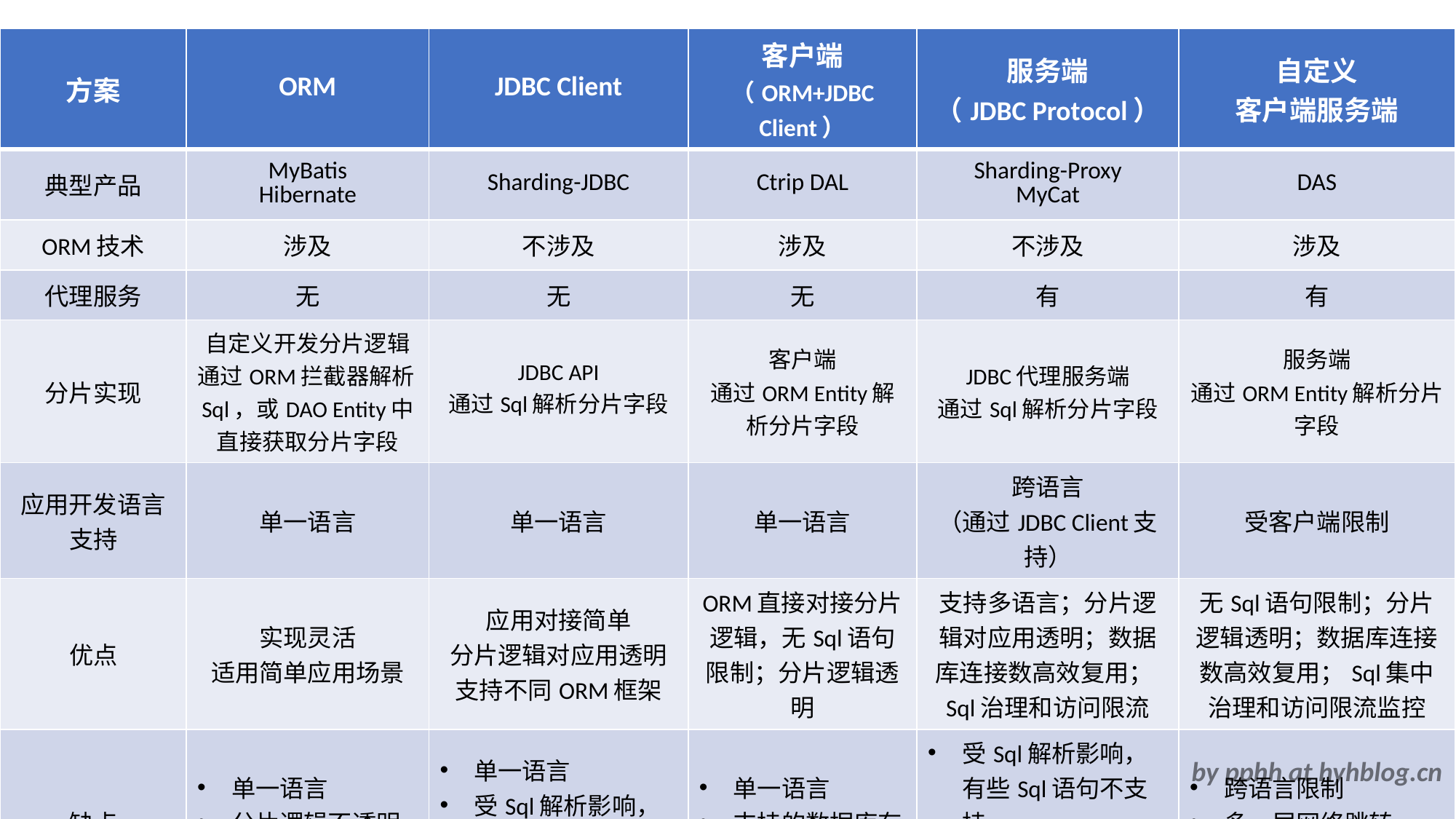

| 方案 | ORM | JDBC Client | 客户端 （ORM+JDBC Client） | 服务端 （JDBC Protocol） | 自定义 客户端服务端 |
| --- | --- | --- | --- | --- | --- |
| 典型产品 | MyBatis Hibernate | Sharding-JDBC | Ctrip DAL | Sharding-Proxy MyCat | DAS |
| ORM技术 | 涉及 | 不涉及 | 涉及 | 不涉及 | 涉及 |
| 代理服务 | 无 | 无 | 无 | 有 | 有 |
| 分片实现 | 自定义开发分片逻辑 通过ORM拦截器解析Sql，或DAO Entity中直接获取分片字段 | JDBC API 通过Sql解析分片字段 | 客户端 通过ORM Entity解析分片字段 | JDBC代理服务端 通过Sql解析分片字段 | 服务端 通过ORM Entity解析分片字段 |
| 应用开发语言支持 | 单一语言 | 单一语言 | 单一语言 | 跨语言 （通过JDBC Client支持） | 受客户端限制 |
| 优点 | 实现灵活 适用简单应用场景 | 应用对接简单 分片逻辑对应用透明 支持不同ORM框架 | ORM直接对接分片逻辑，无Sql语句限制；分片逻辑透明 | 支持多语言；分片逻辑对应用透明；数据库连接数高效复用；Sql治理和访问限流 | 无Sql语句限制；分片逻辑透明；数据库连接数高效复用；Sql集中治理和访问限流监控 |
| 缺点 | 单一语言 分片逻辑不透明，应用代码有侵入 | 单一语言 受Sql解析影响，有些Sql语句不支持 | 单一语言 支持的数据库有限制 | 受Sql解析影响，有些Sql语句不支持 多一层网络跳转 服务端需高可用 | 跨语言限制 多一层网络跳转 服务端需高可用 |
by pphh at hyhblog.cn